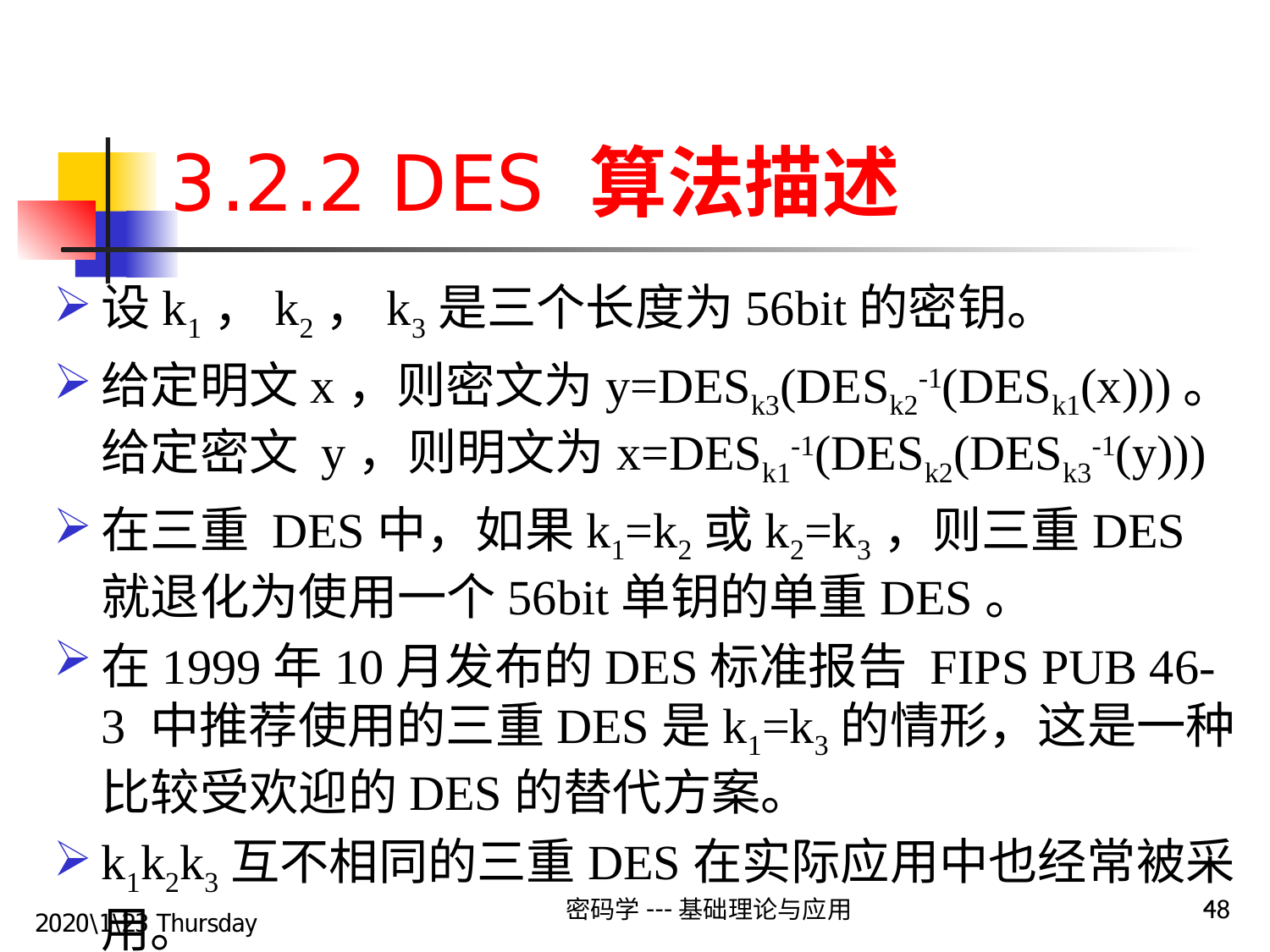

# 3.2.2 DES 算法描述
设k1，k2，k3是三个长度为56bit的密钥。
给定明文x，则密文为y=DESk3(DESk2-1(DESk1(x)))。给定密文 y，则明文为x=DESk1-1(DESk2(DESk3-1(y)))
在三重 DES中，如果k1=k2或k2=k3，则三重DES就退化为使用一个56bit单钥的单重DES。
在1999年10月发布的DES标准报告 FIPS PUB 46-3 中推荐使用的三重DES是k1=k3的情形，这是一种比较受欢迎的DES的替代方案。
k1k2k3互不相同的三重DES在实际应用中也经常被采用。
密码学---基础理论与应用
48
2020\1\23 Thursday